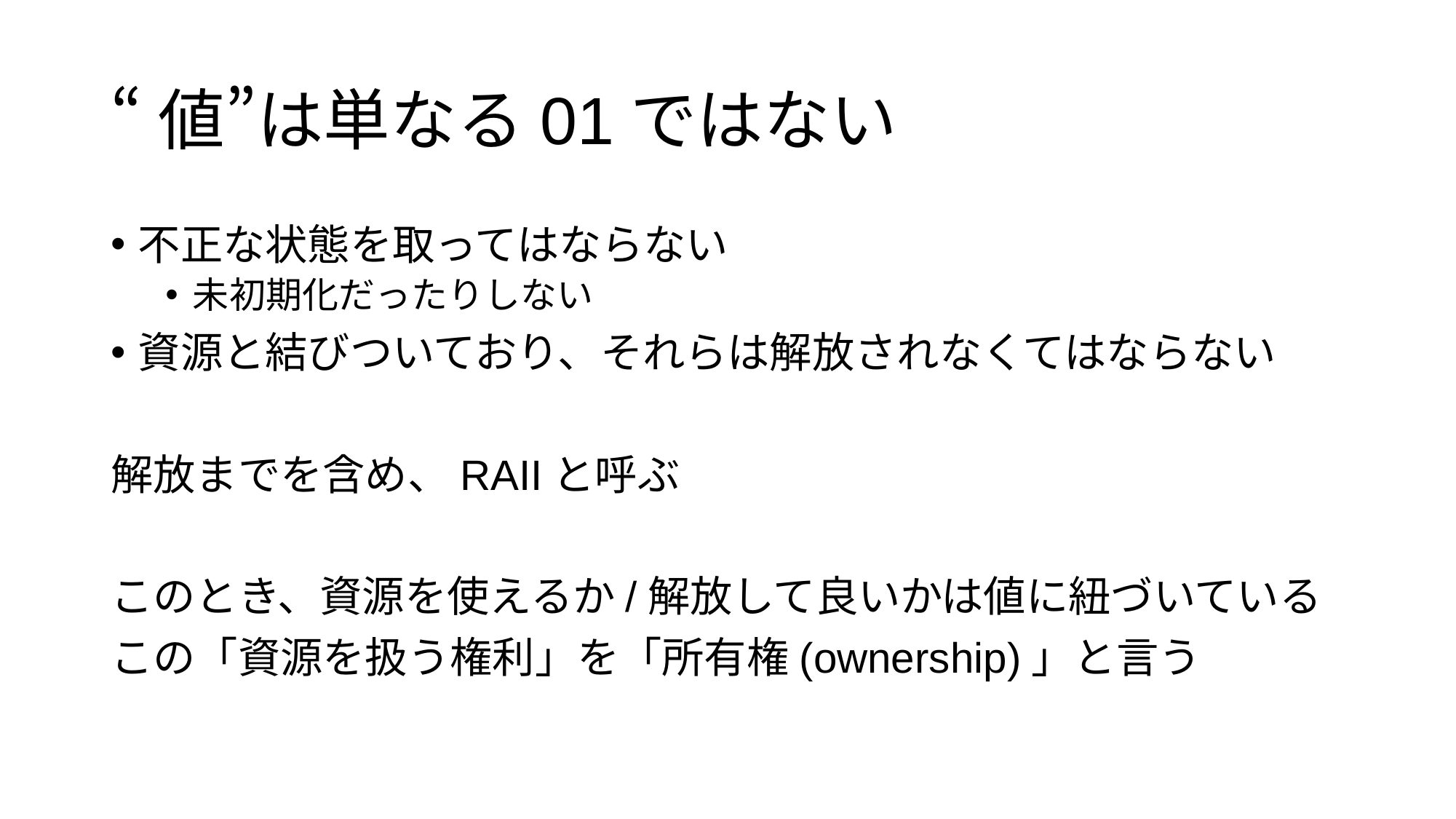

# “値”は単なる01ではない
不正な状態を取ってはならない
未初期化だったりしない
資源と結びついており、それらは解放されなくてはならない

解放までを含め、RAIIと呼ぶ

このとき、資源を使えるか/解放して良いかは値に紐づいている
この「資源を扱う権利」を「所有権(ownership)」と言う